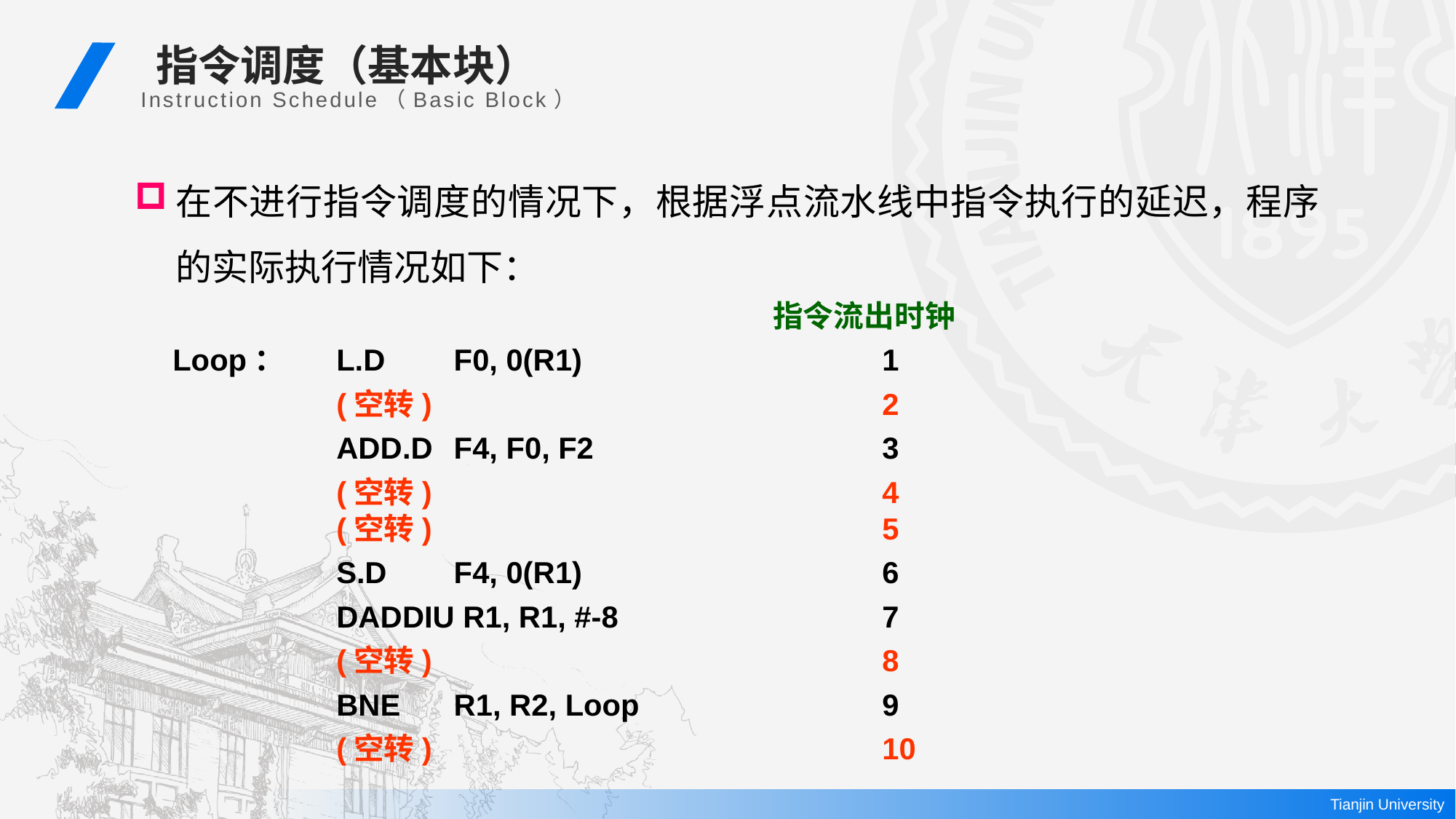

指令调度（基本块）
   Instruction Schedule（Basic Block）
在不进行指令调度的情况下，根据浮点流水线中指令执行的延迟，程序的实际执行情况如下：
						指令流出时钟
Loop：	L.D	 F0, 0(R1)			1
		(空转)					2
		ADD.D	 F4, F0, F2			3
		(空转)					4		(空转)					5
		S.D	 F4, 0(R1)			6
		DADDIU R1, R1, #-8			7
		(空转)					8
		BNE	 R1, R2, Loop			9
		(空转)					10